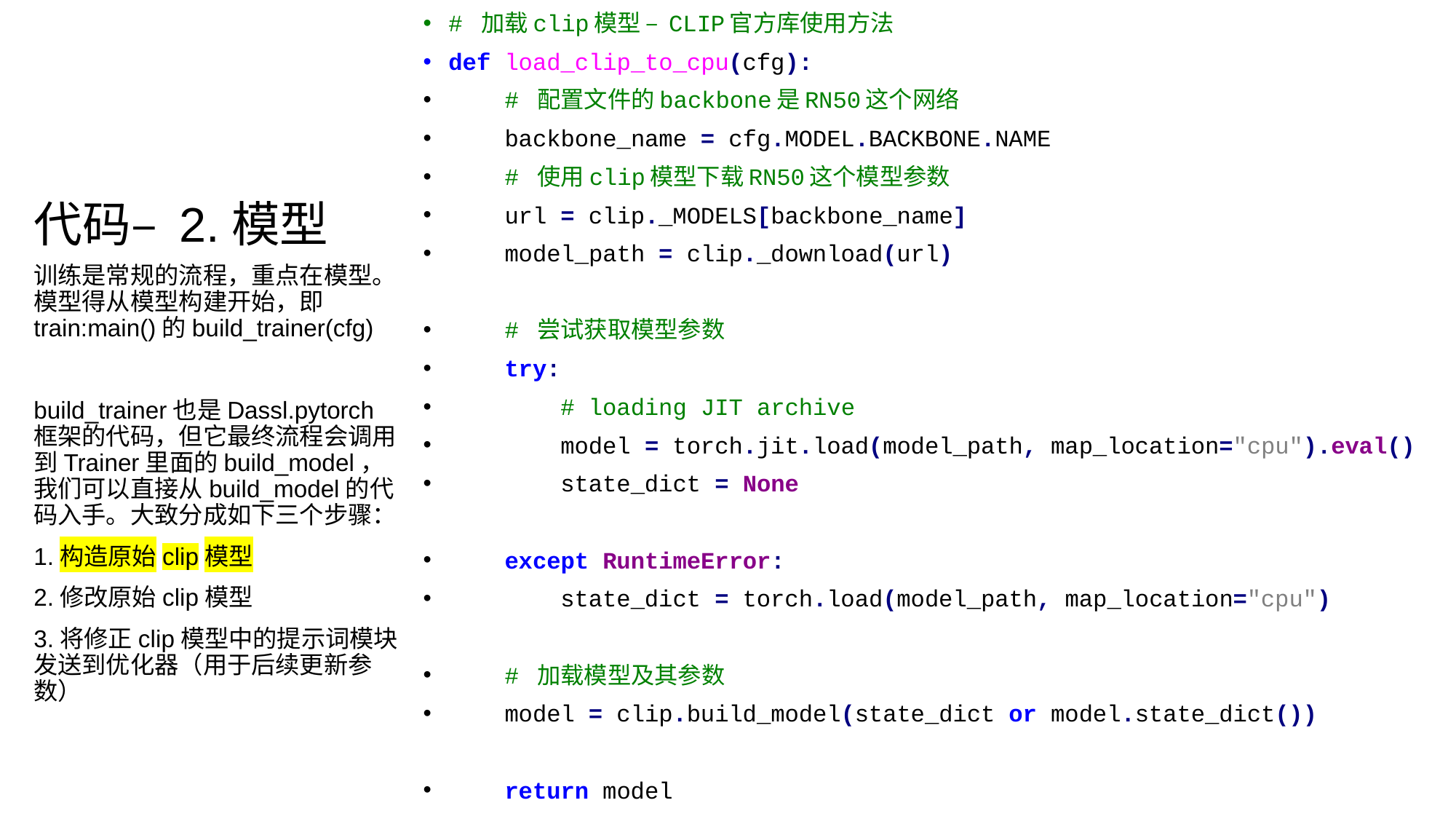

# 加载clip模型 – CLIP官方库使用方法
def load_clip_to_cpu(cfg):
    # 配置文件的backbone是RN50这个网络
    backbone_name = cfg.MODEL.BACKBONE.NAME
    # 使用clip模型下载RN50这个模型参数
    url = clip._MODELS[backbone_name]
    model_path = clip._download(url)

    # 尝试获取模型参数
    try:
        # loading JIT archive
        model = torch.jit.load(model_path, map_location="cpu").eval()
        state_dict = None

    except RuntimeError:
        state_dict = torch.load(model_path, map_location="cpu")

    # 加载模型及其参数
    model = clip.build_model(state_dict or model.state_dict())

    return model
# 代码– 2.模型
训练是常规的流程，重点在模型。模型得从模型构建开始，即train:main()的build_trainer(cfg)

build_trainer也是Dassl.pytorch框架的代码，但它最终流程会调用到Trainer里面的build_model，我们可以直接从build_model的代码入手。大致分成如下三个步骤：
1.构造原始clip模型
2.修改原始clip模型
3.将修正clip模型中的提示词模块发送到优化器（用于后续更新参数）